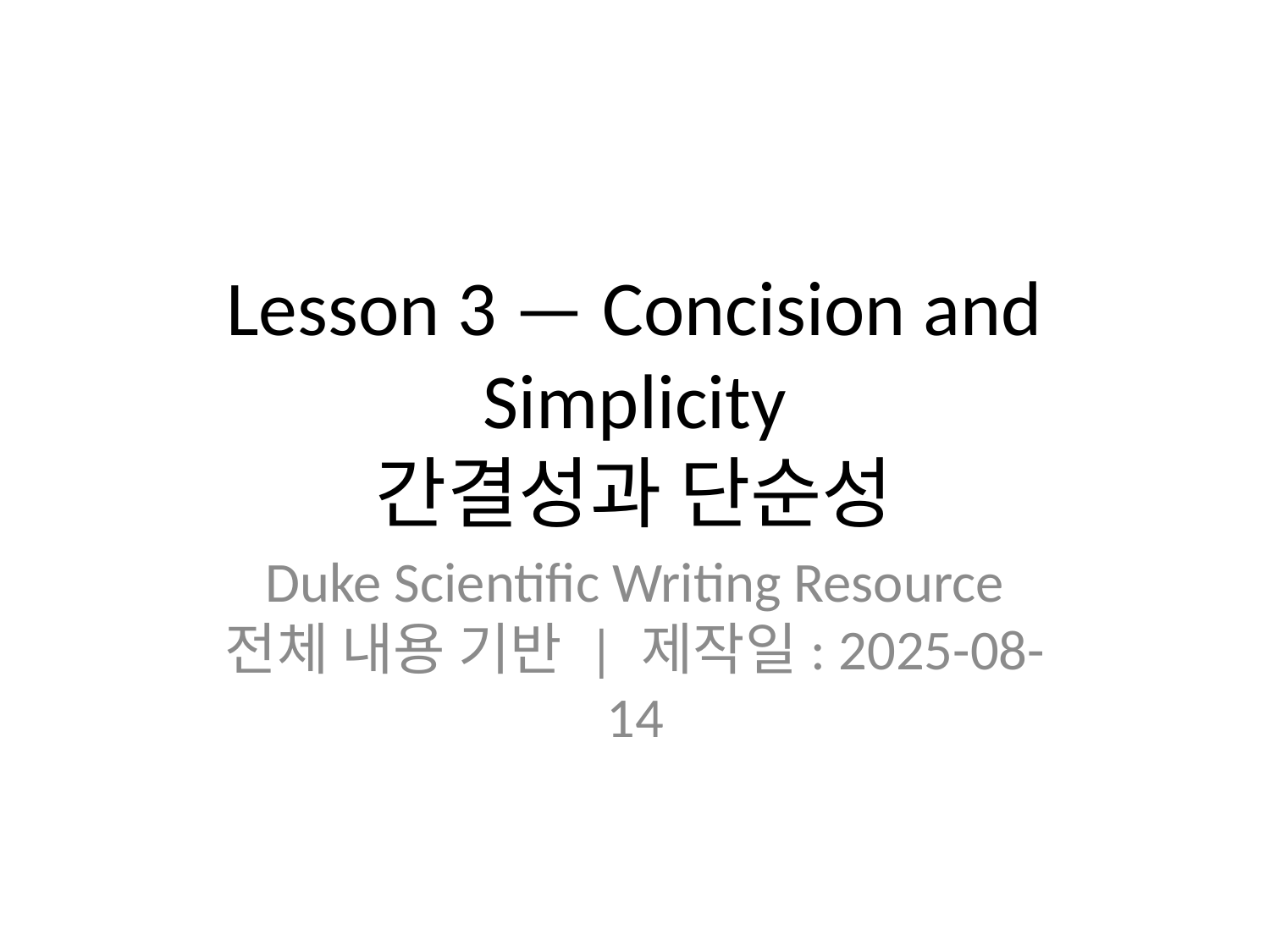

# Lesson 3 — Concision and Simplicity
간결성과 단순성
Duke Scientific Writing Resource 전체 내용 기반 | 제작일: 2025-08-14